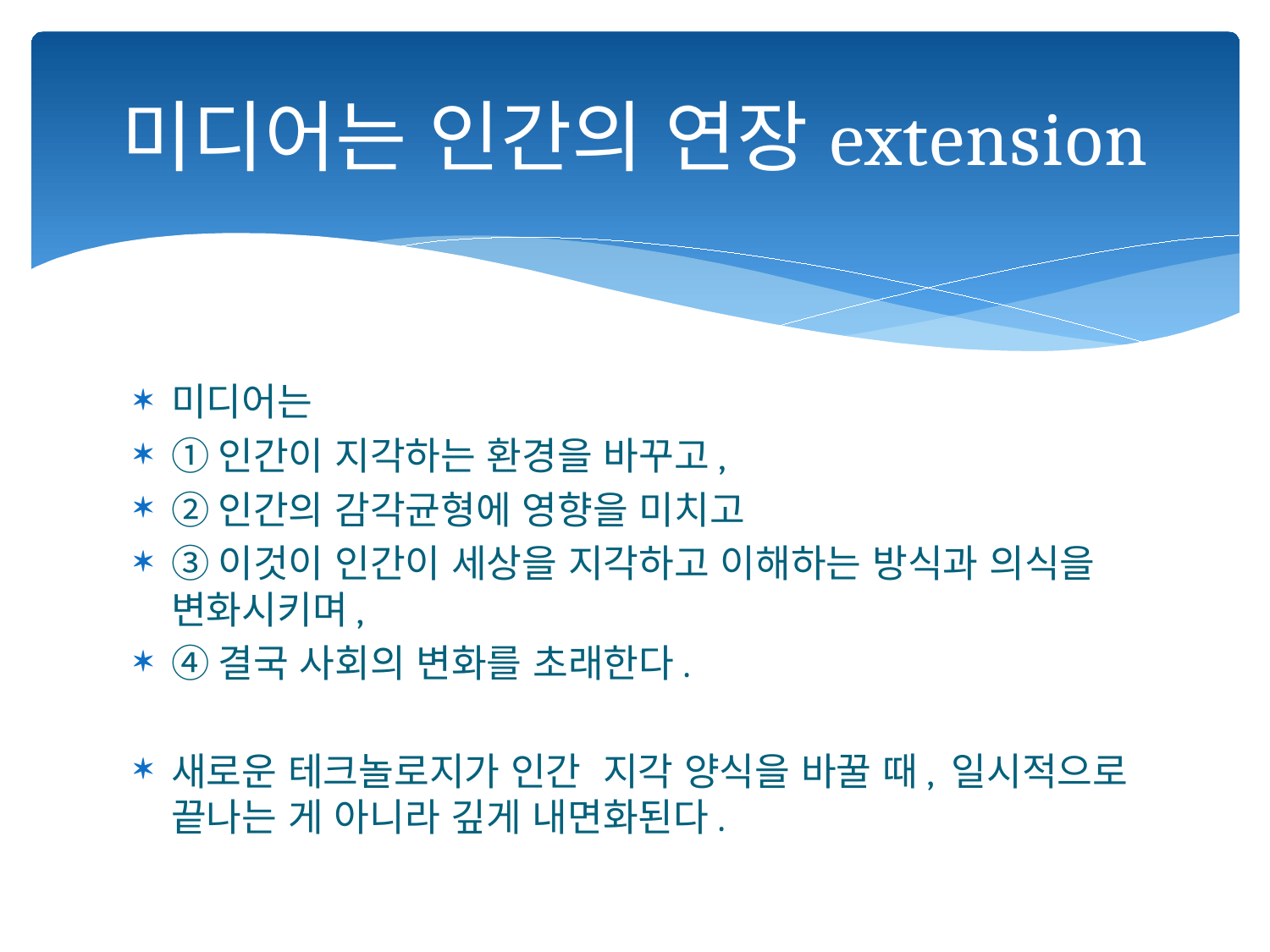

# 미디어는 인간의 연장extension
미디어는
①인간이 지각하는 환경을 바꾸고,
②인간의 감각균형에 영향을 미치고
③이것이 인간이 세상을 지각하고 이해하는 방식과 의식을 변화시키며,
④결국 사회의 변화를 초래한다.

새로운 테크놀로지가 인간  지각 양식을 바꿀 때, 일시적으로 끝나는 게 아니라 깊게 내면화된다.